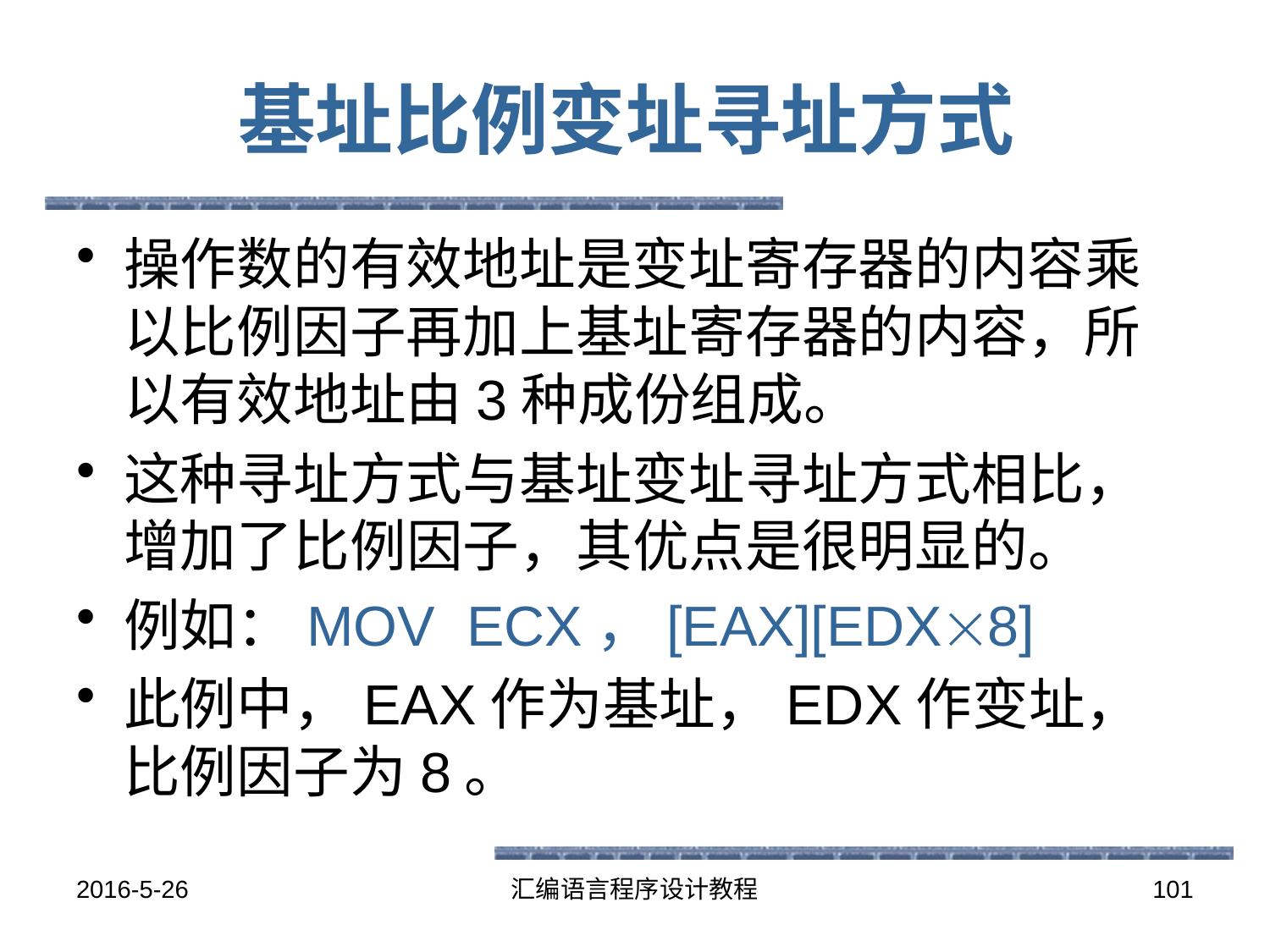

# 基址比例变址寻址方式
操作数的有效地址是变址寄存器的内容乘以比例因子再加上基址寄存器的内容，所以有效地址由3种成份组成。
这种寻址方式与基址变址寻址方式相比，增加了比例因子，其优点是很明显的。
例如：MOV  ECX，[EAX][EDX×8]
此例中，EAX作为基址，EDX作变址，比例因子为8。
2016-5-26
汇编语言程序设计教程
101